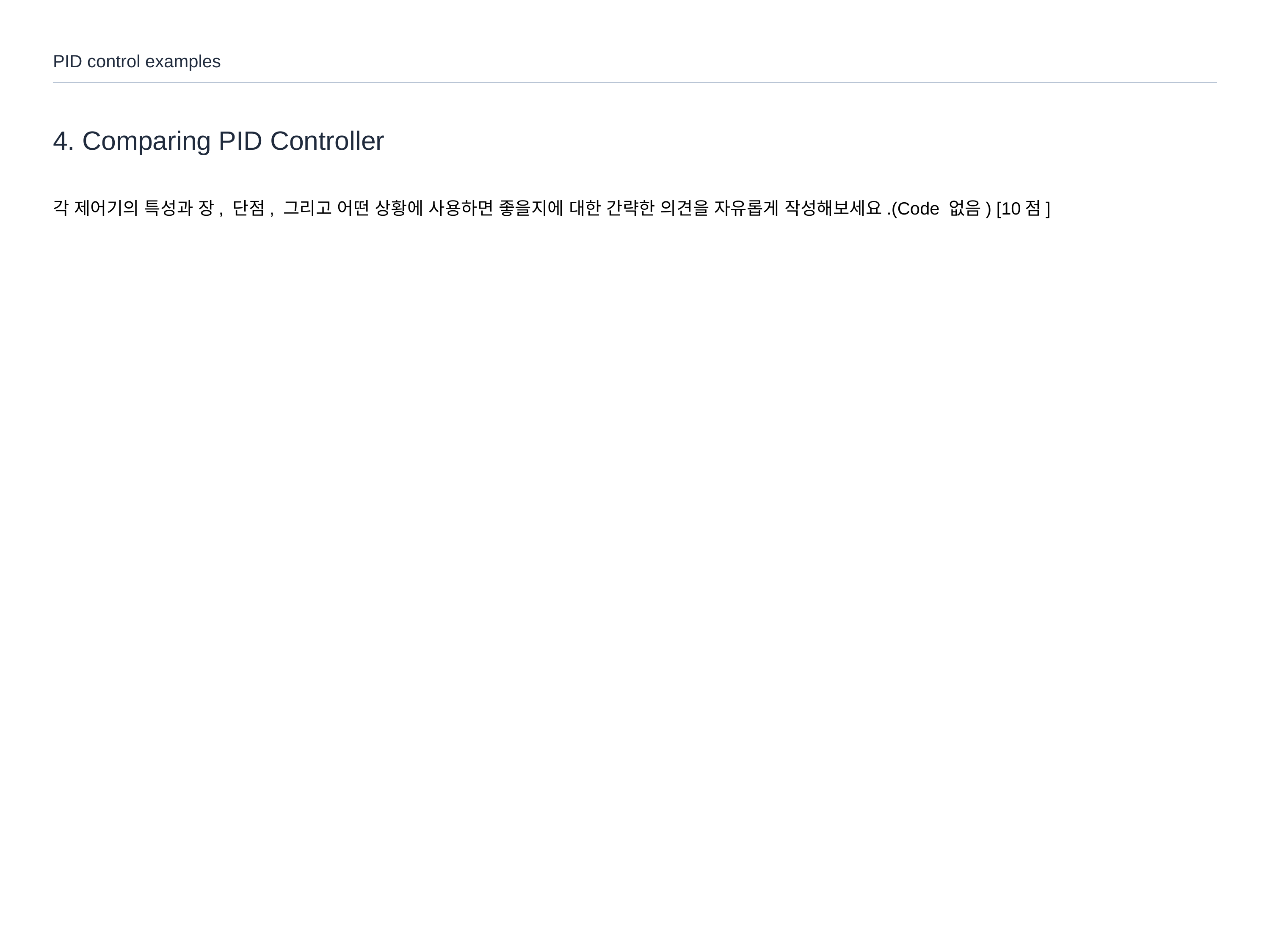

PID control examples
# 4. Comparing PID Controller
각 제어기의 특성과 장, 단점, 그리고 어떤 상황에 사용하면 좋을지에 대한 간략한 의견을 자유롭게 작성해보세요.(Code 없음) [10점]